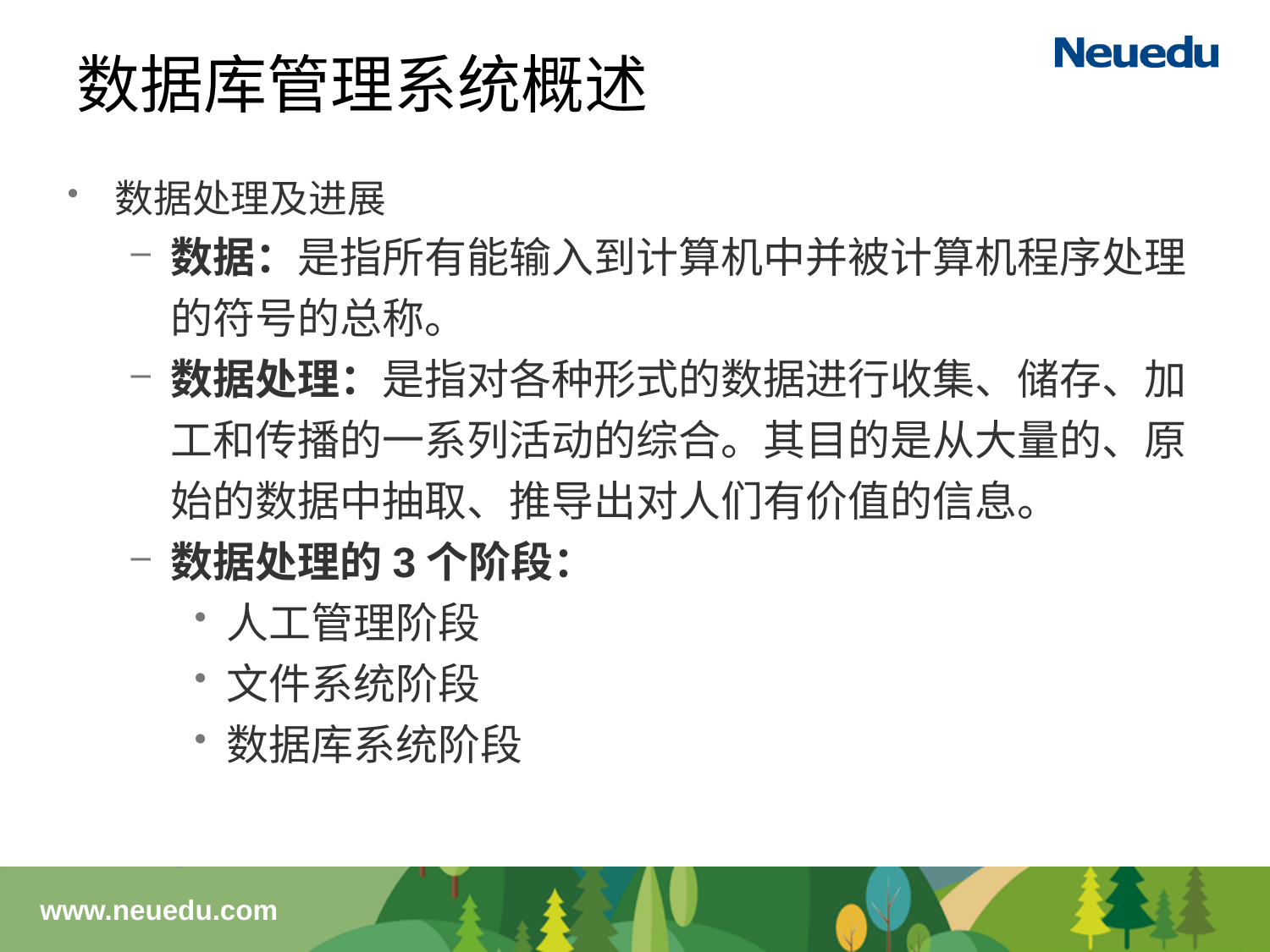

# 数据库管理系统概述
数据处理及进展
数据：是指所有能输入到计算机中并被计算机程序处理的符号的总称。
数据处理：是指对各种形式的数据进行收集、储存、加工和传播的一系列活动的综合。其目的是从大量的、原始的数据中抽取、推导出对人们有价值的信息。
数据处理的3个阶段：
人工管理阶段
文件系统阶段
数据库系统阶段